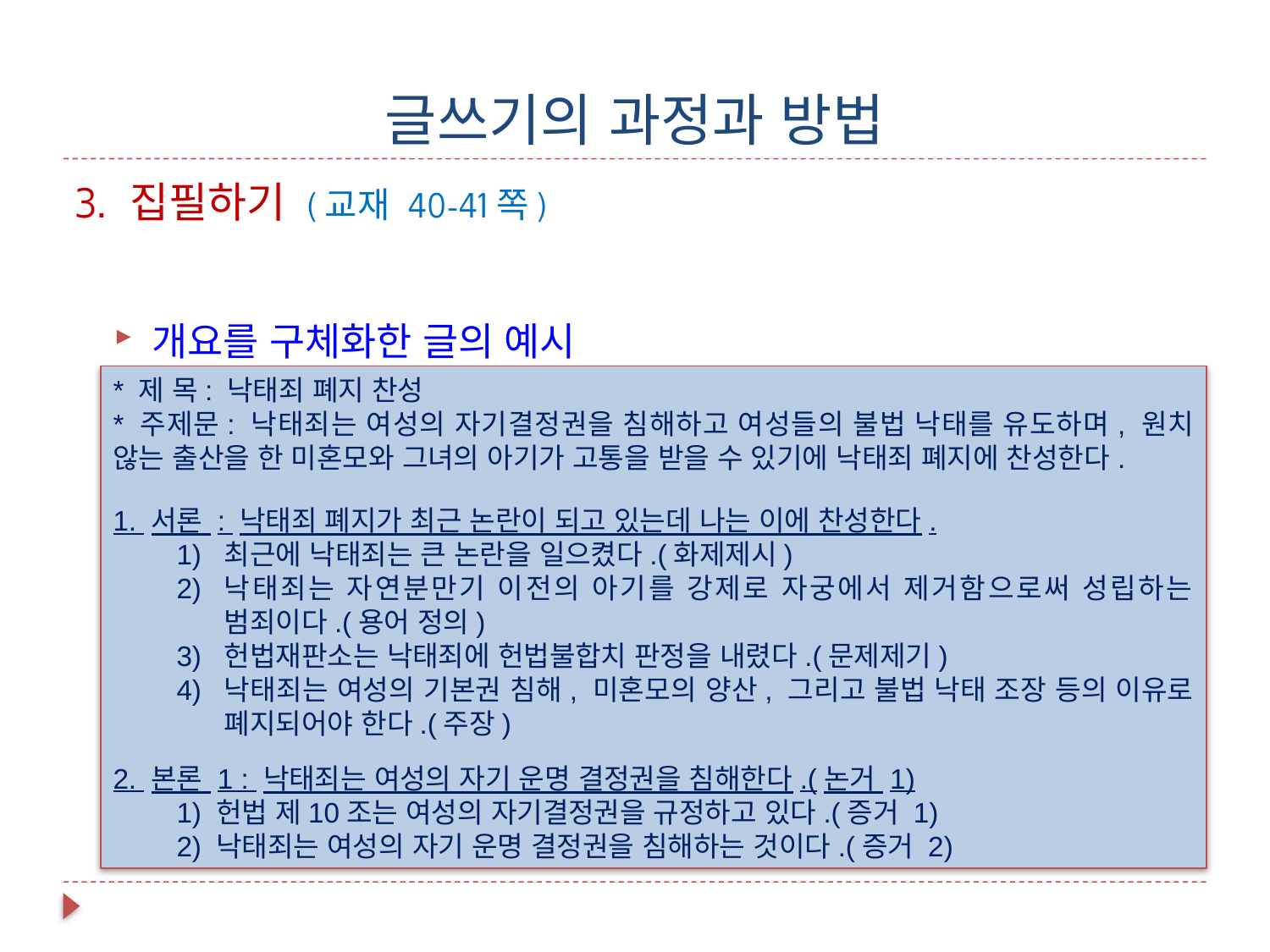

# 글쓰기의 과정과 방법
3. 집필하기 (교재 40-41쪽)

개요를 구체화한 글의 예시

* 제 목: 낙태죄 폐지 찬성
* 주제문: 낙태죄는 여성의 자기결정권을 침해하고 여성들의 불법 낙태를 유도하며, 원치 않는 출산을 한 미혼모와 그녀의 아기가 고통을 받을 수 있기에 낙태죄 폐지에 찬성한다.

1. 서론 : 낙태죄 폐지가 최근 논란이 되고 있는데 나는 이에 찬성한다.
최근에 낙태죄는 큰 논란을 일으켰다.(화제제시)
낙태죄는 자연분만기 이전의 아기를 강제로 자궁에서 제거함으로써 성립하는 범죄이다.(용어 정의)
헌법재판소는 낙태죄에 헌법불합치 판정을 내렸다.(문제제기)
낙태죄는 여성의 기본권 침해, 미혼모의 양산, 그리고 불법 낙태 조장 등의 이유로 폐지되어야 한다.(주장)

2. 본론 1 : 낙태죄는 여성의 자기 운명 결정권을 침해한다.(논거 1)
1) 헌법 제10조는 여성의 자기결정권을 규정하고 있다.(증거 1)
2) 낙태죄는 여성의 자기 운명 결정권을 침해하는 것이다.(증거 2)